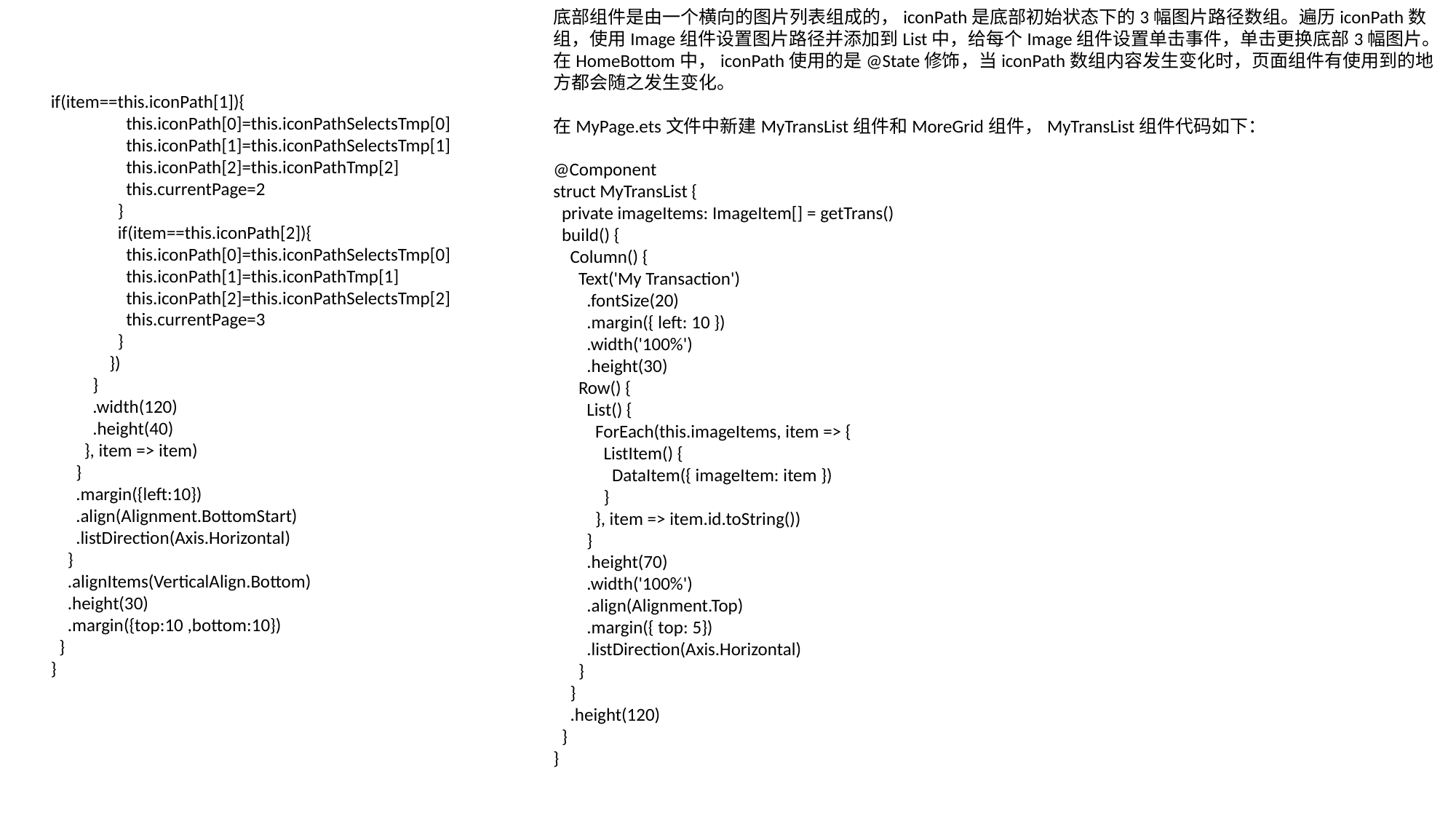

底部组件是由一个横向的图片列表组成的，iconPath是底部初始状态下的3幅图片路径数组。遍历iconPath数组，使用Image组件设置图片路径并添加到List中，给每个Image组件设置单击事件，单击更换底部3幅图片。在HomeBottom中，iconPath使用的是@State修饰，当iconPath数组内容发生变化时，页面组件有使用到的地方都会随之发生变化。

在MyPage.ets文件中新建MyTransList组件和MoreGrid组件，MyTransList组件代码如下：

@Component
struct MyTransList {
  private imageItems: ImageItem[] = getTrans()
  build() {
    Column() {
      Text('My Transaction')
        .fontSize(20)
        .margin({ left: 10 })
        .width('100%')
        .height(30)
      Row() {
        List() {
          ForEach(this.imageItems, item => {
            ListItem() {
              DataItem({ imageItem: item })
            }
          }, item => item.id.toString())
        }
        .height(70)
        .width('100%')
        .align(Alignment.Top)
        .margin({ top: 5})
        .listDirection(Axis.Horizontal)
      }
    }
    .height(120)
  }
}
if(item==this.iconPath[1]){
                  this.iconPath[0]=this.iconPathSelectsTmp[0]
                  this.iconPath[1]=this.iconPathSelectsTmp[1]
                  this.iconPath[2]=this.iconPathTmp[2]
                  this.currentPage=2
                }
                if(item==this.iconPath[2]){
                  this.iconPath[0]=this.iconPathSelectsTmp[0]
                  this.iconPath[1]=this.iconPathTmp[1]
                  this.iconPath[2]=this.iconPathSelectsTmp[2]
                  this.currentPage=3
                }
              })
          }
          .width(120)
          .height(40)
        }, item => item)
      }
      .margin({left:10})
      .align(Alignment.BottomStart)
      .listDirection(Axis.Horizontal)
    }
    .alignItems(VerticalAlign.Bottom)
    .height(30)
    .margin({top:10 ,bottom:10})
  }
}